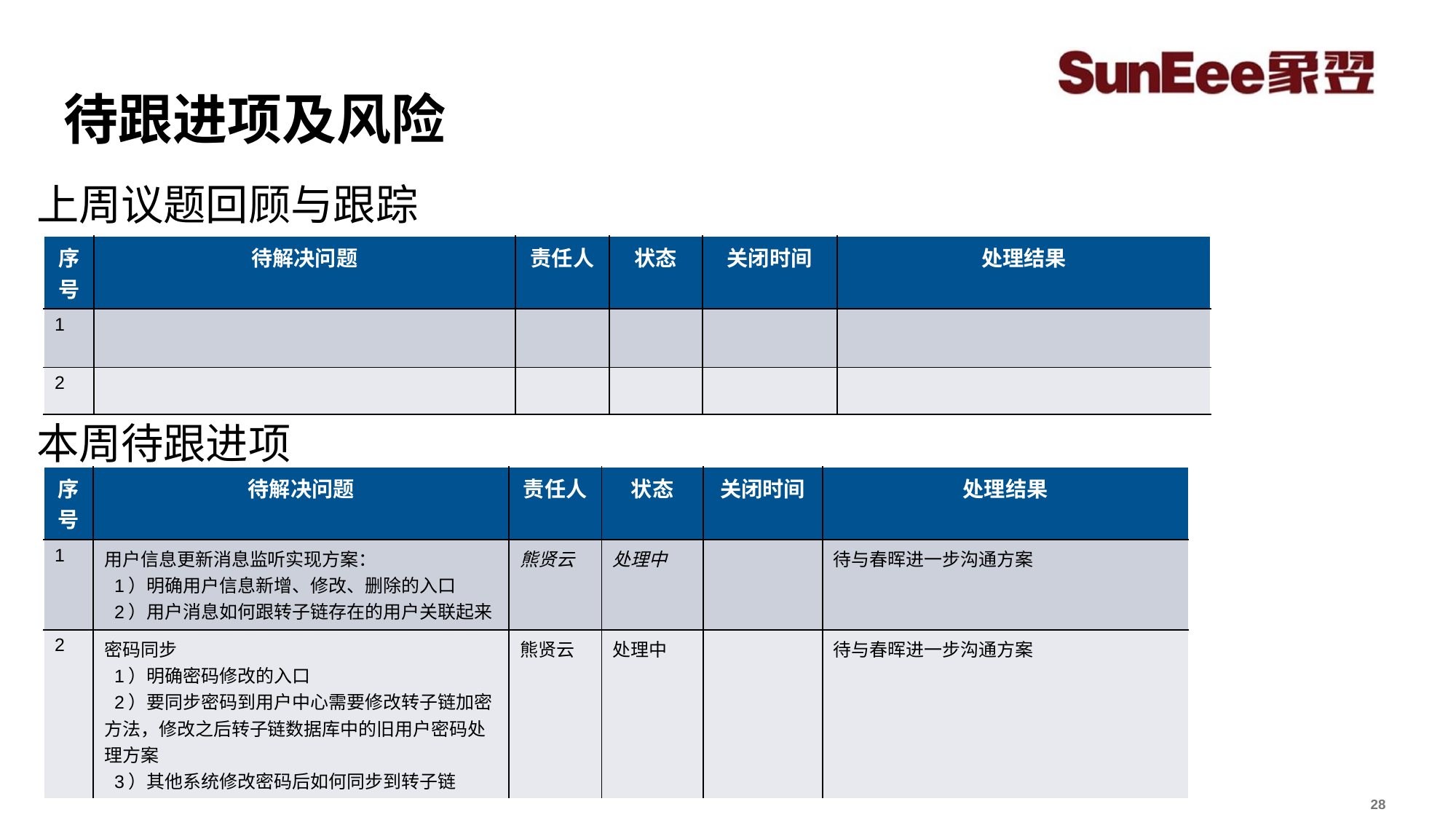

# 待跟进项及风险
上周议题回顾与跟踪
| 序号 | 待解决问题 | 责任人 | 状态 | 关闭时间 | 处理结果 |
| --- | --- | --- | --- | --- | --- |
| 1 |  |  |  |  |  |
| 2 |  |  |  |  |  |
本周待跟进项
| 序号 | 待解决问题 | 责任人 | 状态 | 关闭时间 | 处理结果 |
| --- | --- | --- | --- | --- | --- |
| 1 | 用户信息更新消息监听实现方案： 1）明确用户信息新增、修改、删除的入口 2）用户消息如何跟转子链存在的用户关联起来 | 熊贤云 | 处理中 |  | 待与春晖进一步沟通方案 |
| 2 | 密码同步 1）明确密码修改的入口 2）要同步密码到用户中心需要修改转子链加密方法，修改之后转子链数据库中的旧用户密码处理方案 3）其他系统修改密码后如何同步到转子链 | 熊贤云 | 处理中 |  | 待与春晖进一步沟通方案 |
 28